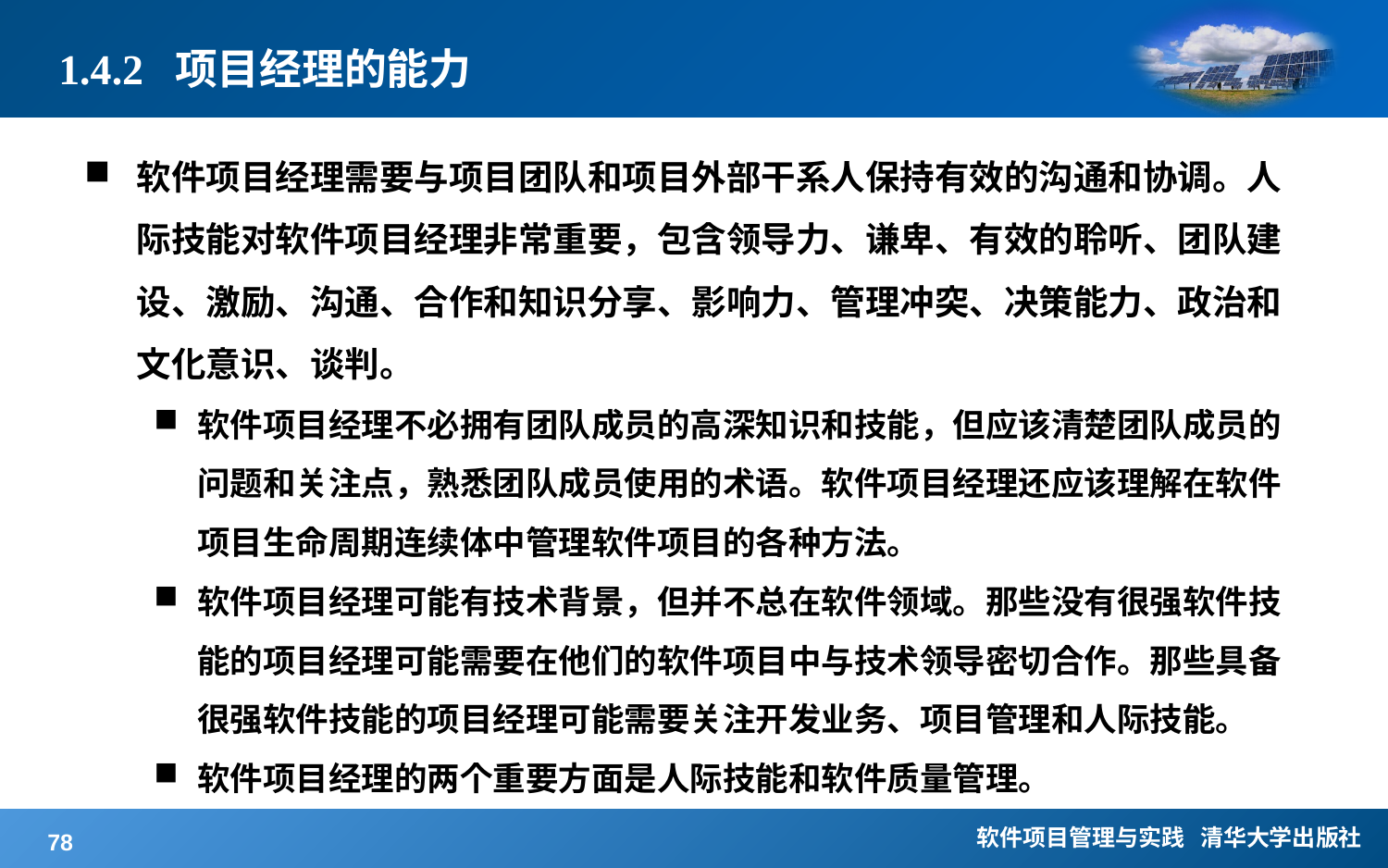

# 1.4.2  项目经理的能力
软件项目经理需要与项目团队和项目外部干系人保持有效的沟通和协调。人际技能对软件项目经理非常重要，包含领导力、谦卑、有效的聆听、团队建设、激励、沟通、合作和知识分享、影响力、管理冲突、决策能力、政治和文化意识、谈判。
软件项目经理不必拥有团队成员的高深知识和技能，但应该清楚团队成员的问题和关注点，熟悉团队成员使用的术语。软件项目经理还应该理解在软件项目生命周期连续体中管理软件项目的各种方法。
软件项目经理可能有技术背景，但并不总在软件领域。那些没有很强软件技能的项目经理可能需要在他们的软件项目中与技术领导密切合作。那些具备很强软件技能的项目经理可能需要关注开发业务、项目管理和人际技能。
软件项目经理的两个重要方面是人际技能和软件质量管理。